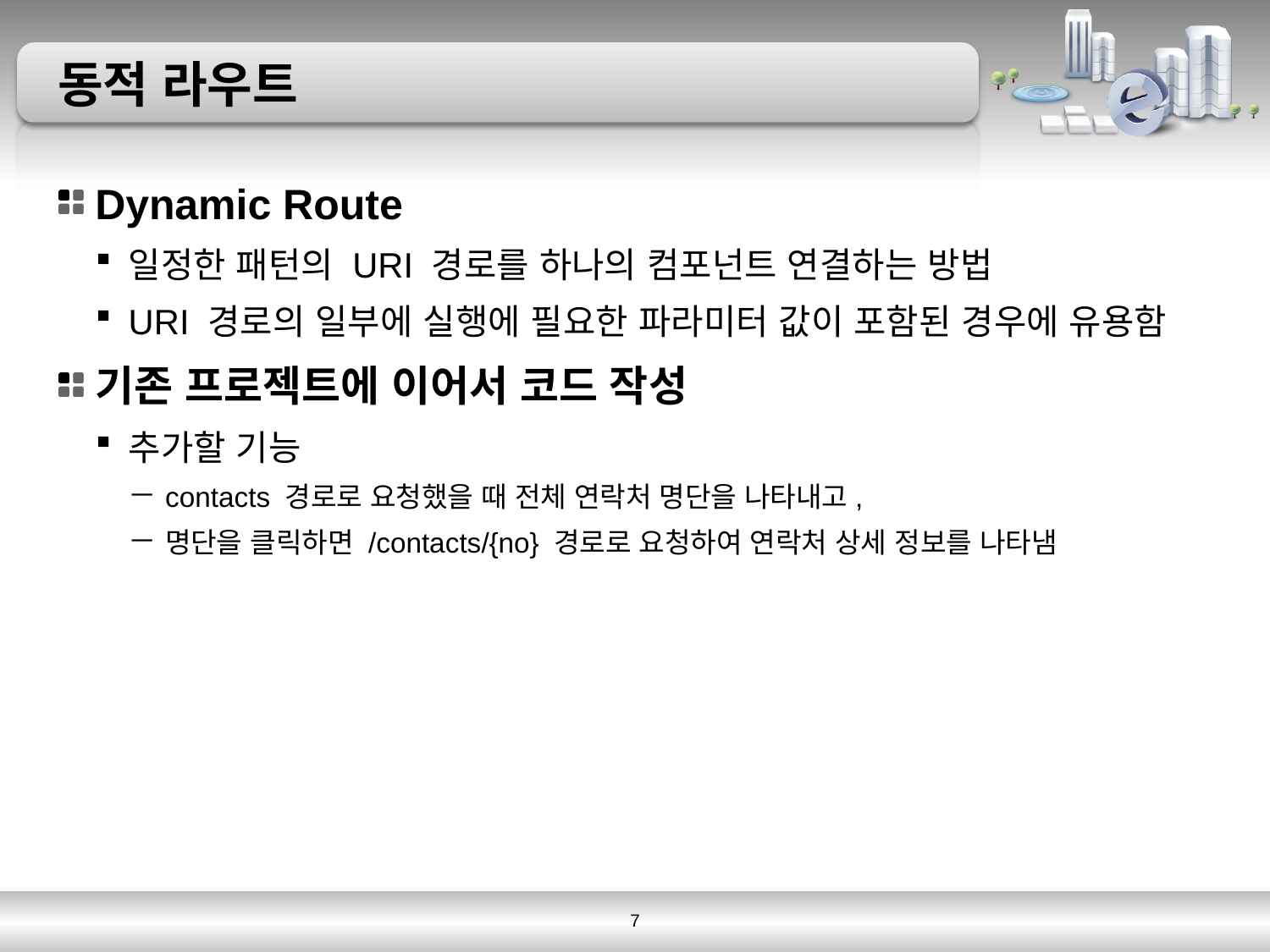

# 동적 라우트
Dynamic Route
일정한 패턴의 URI 경로를 하나의 컴포넌트 연결하는 방법
URI 경로의 일부에 실행에 필요한 파라미터 값이 포함된 경우에 유용함
기존 프로젝트에 이어서 코드 작성
추가할 기능
contacts 경로로 요청했을 때 전체 연락처 명단을 나타내고,
명단을 클릭하면 /contacts/{no} 경로로 요청하여 연락처 상세 정보를 나타냄